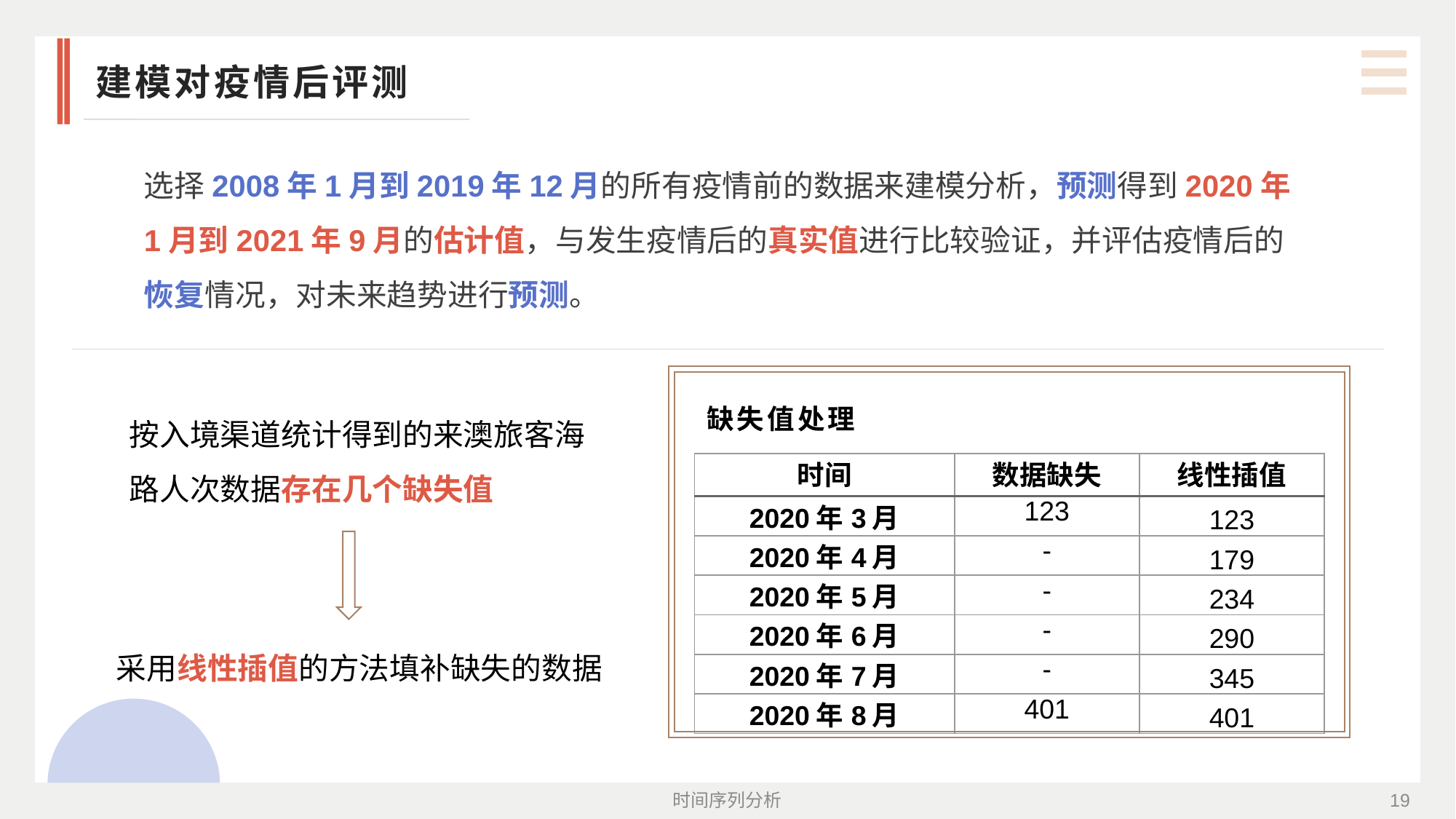

建模对疫情后评测

选择2008年1月到2019年12月的所有疫情前的数据来建模分析，预测得到2020年1月到2021年9月的估计值，与发生疫情后的真实值进行比较验证，并评估疫情后的恢复情况，对未来趋势进行预测。

按入境渠道统计得到的来澳旅客海路人次数据存在几个缺失值
缺失值处理
| 时间 | 数据缺失 | 线性插值 |
| --- | --- | --- |
| 2020年3月 | 123 | 123 |
| 2020年4月 | - | 179 |
| 2020年5月 | - | 234 |
| 2020年6月 | - | 290 |
| 2020年7月 | - | 345 |
| 2020年8月 | 401 | 401 |

采用线性插值的方法填补缺失的数据
时间序列分析
19